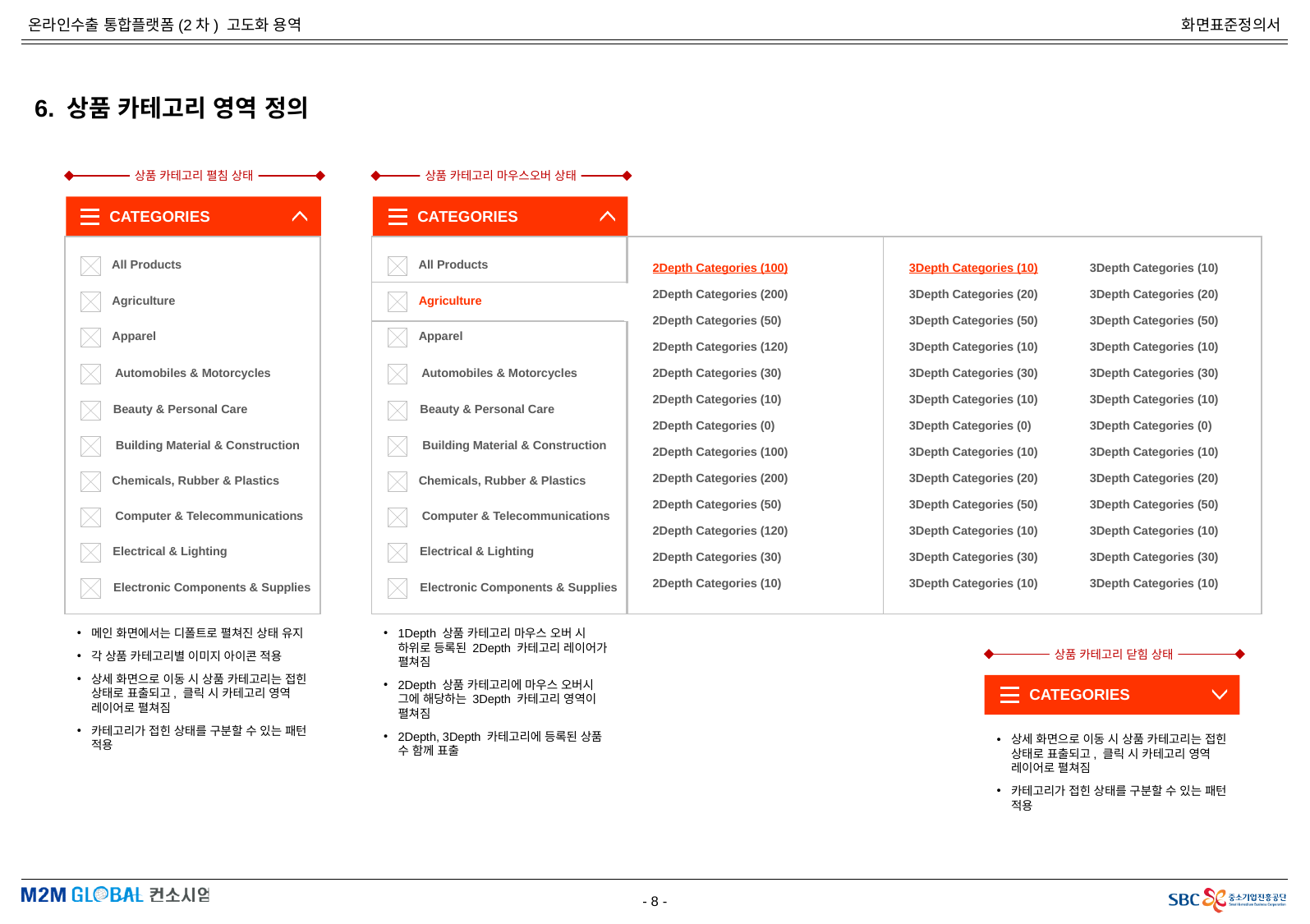

6. 상품 카테고리 영역 정의
상품 카테고리 펼침 상태
상품 카테고리 마우스오버 상태

CATEGORIES

All Products

Agriculture

Apparel

Automobiles & Motorcycles

Beauty & Personal Care

Building Material & Construction

Chemicals, Rubber & Plastics

Computer & Telecommunications

Electrical & Lighting

Electronic Components & Supplies

CATEGORIES

All Products

Agriculture

Apparel

Automobiles & Motorcycles

Beauty & Personal Care

Building Material & Construction

Chemicals, Rubber & Plastics

Computer & Telecommunications

Electrical & Lighting

Electronic Components & Supplies

2Depth Categories (100)
2Depth Categories (200)
2Depth Categories (50)
2Depth Categories (120)
2Depth Categories (30)
2Depth Categories (10)
2Depth Categories (0)
2Depth Categories (100)
2Depth Categories (200)
2Depth Categories (50)
2Depth Categories (120)
2Depth Categories (30)
2Depth Categories (10)
3Depth Categories (10)
3Depth Categories (20)
3Depth Categories (50)
3Depth Categories (10)
3Depth Categories (30)
3Depth Categories (10)
3Depth Categories (0)
3Depth Categories (10)
3Depth Categories (20)
3Depth Categories (50)
3Depth Categories (10)
3Depth Categories (30)
3Depth Categories (10)
3Depth Categories (10)
3Depth Categories (20)
3Depth Categories (50)
3Depth Categories (10)
3Depth Categories (30)
3Depth Categories (10)
3Depth Categories (0)
3Depth Categories (10)
3Depth Categories (20)
3Depth Categories (50)
3Depth Categories (10)
3Depth Categories (30)
3Depth Categories (10)
메인 화면에서는 디폴트로 펼쳐진 상태 유지
각 상품 카테고리별 이미지 아이콘 적용
상세 화면으로 이동 시 상품 카테고리는 접힌 상태로 표출되고, 클릭 시 카테고리 영역 레이어로 펼쳐짐
카테고리가 접힌 상태를 구분할 수 있는 패턴 적용
1Depth 상품 카테고리 마우스 오버 시 하위로 등록된 2Depth 카테고리 레이어가 펼쳐짐
2Depth 상품 카테고리에 마우스 오버시 그에 해당하는 3Depth 카테고리 영역이 펼쳐짐
2Depth, 3Depth 카테고리에 등록된 상품 수 함께 표출
상품 카테고리 닫힘 상태

CATEGORIES

상세 화면으로 이동 시 상품 카테고리는 접힌 상태로 표출되고, 클릭 시 카테고리 영역 레이어로 펼쳐짐
카테고리가 접힌 상태를 구분할 수 있는 패턴 적용